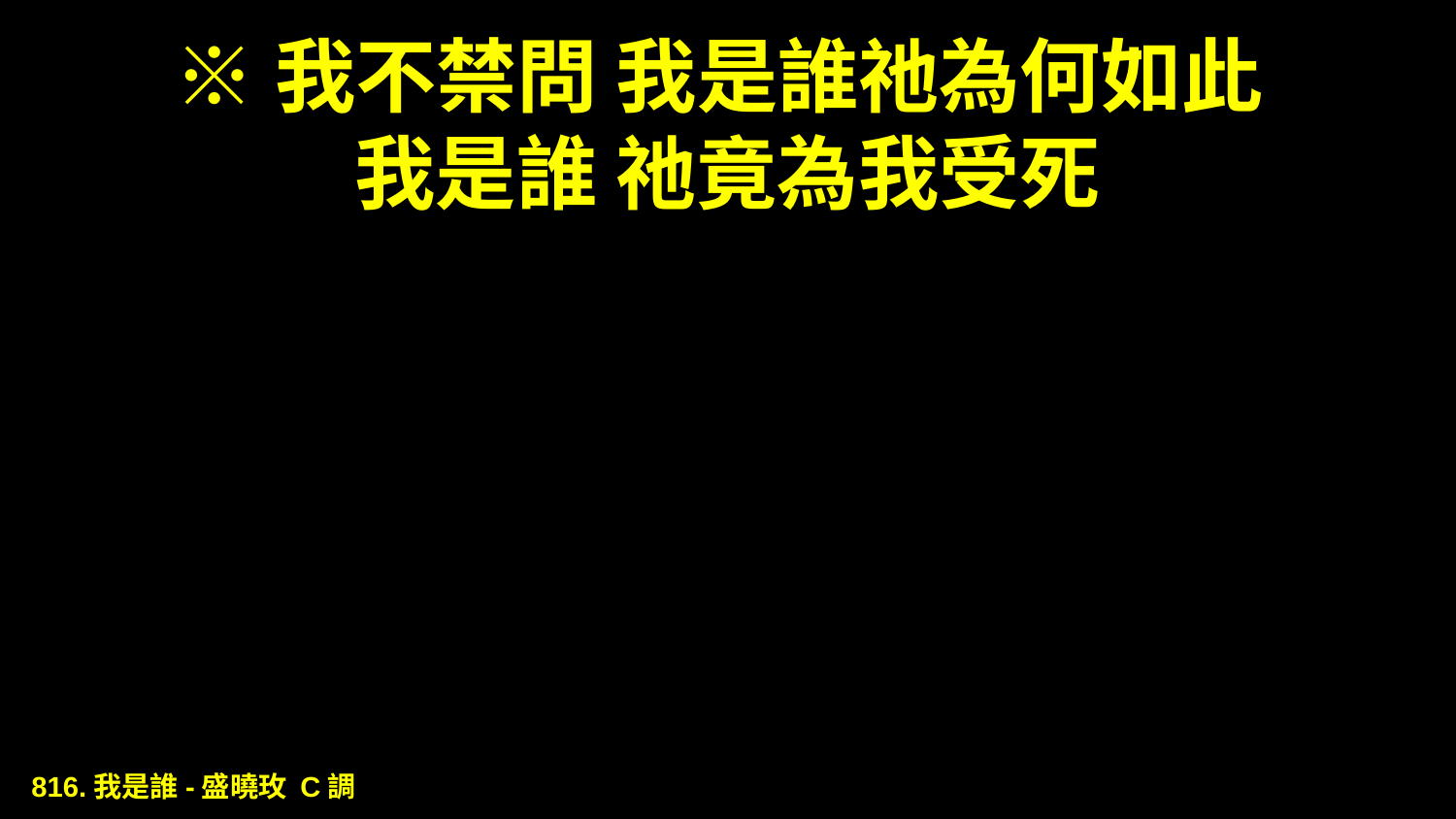

# ※我不禁問 我是誰祂為何如此 我是誰 祂竟為我受死
816.我是誰-盛曉玫 C調